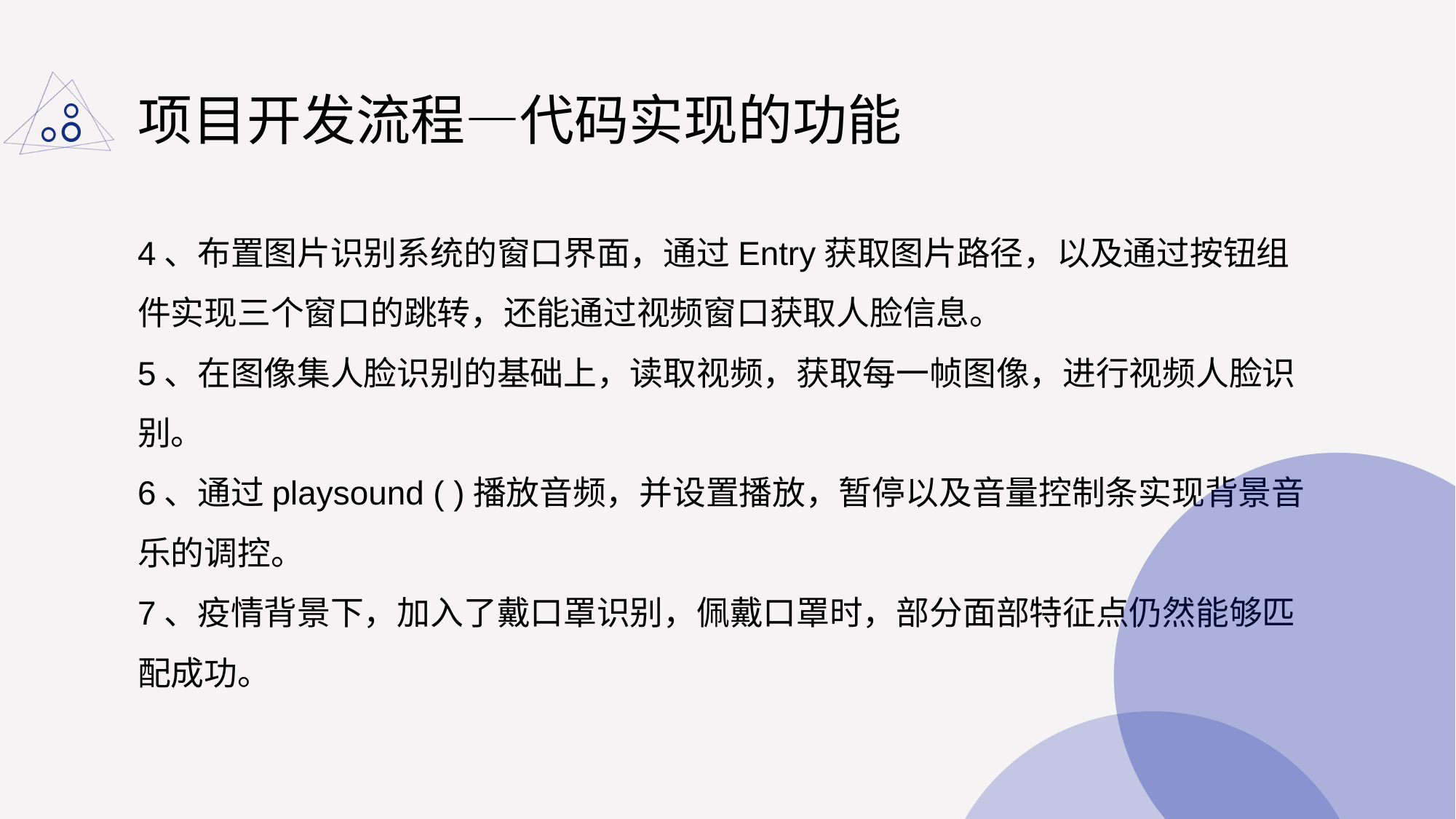

# 项目开发流程—代码实现的功能

4、布置图片识别系统的窗口界面，通过Entry获取图片路径，以及通过按钮组件实现三个窗口的跳转，还能通过视频窗口获取人脸信息。
5、在图像集人脸识别的基础上，读取视频，获取每一帧图像，进行视频人脸识别。
6、通过playsound ( )播放音频，并设置播放，暂停以及音量控制条实现背景音乐的调控。
7、疫情背景下，加入了戴口罩识别，佩戴口罩时，部分面部特征点仍然能够匹配成功。